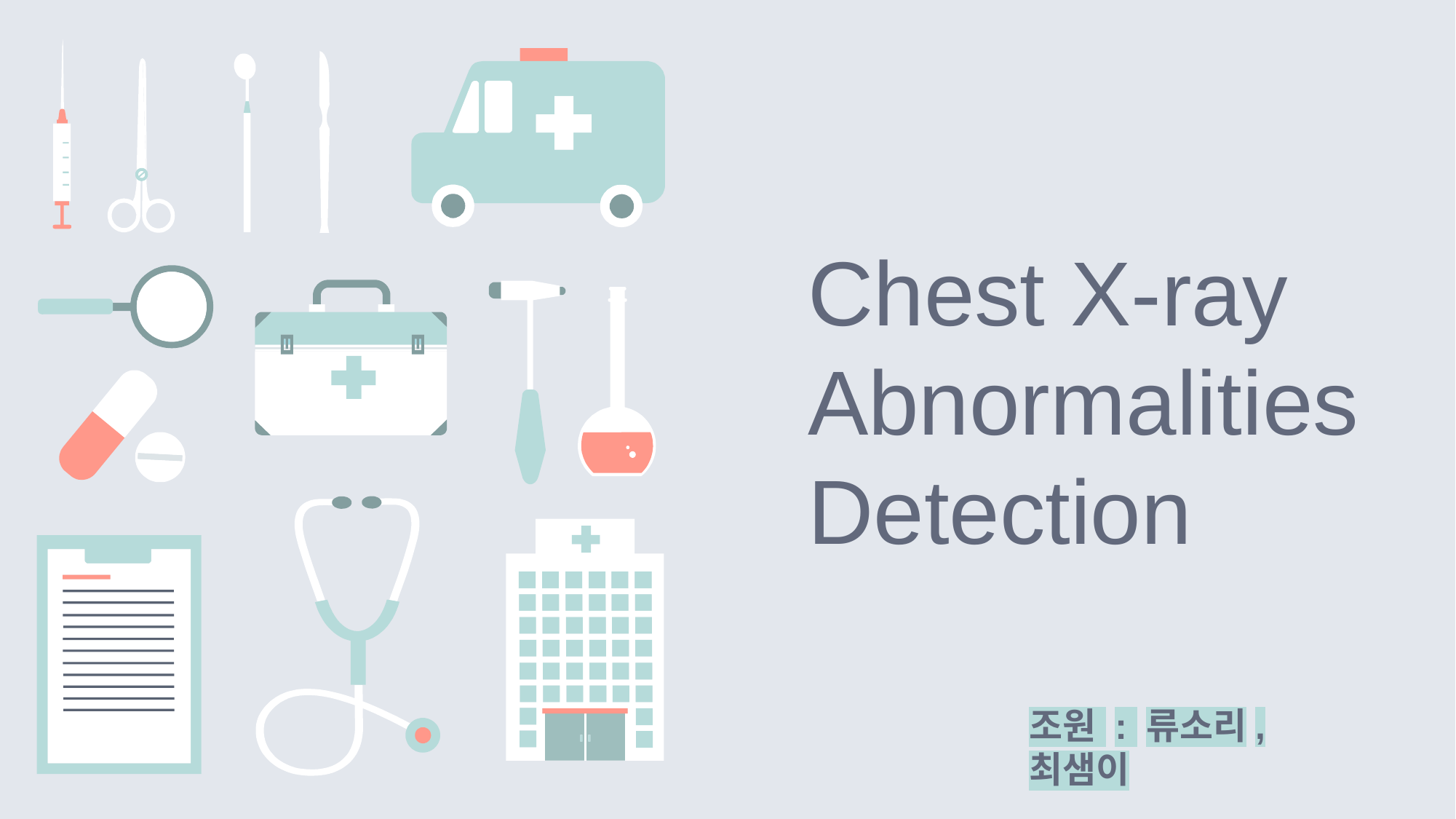

Chest X-ray Abnormalities Detection
조원 : 류소리, 최샘이